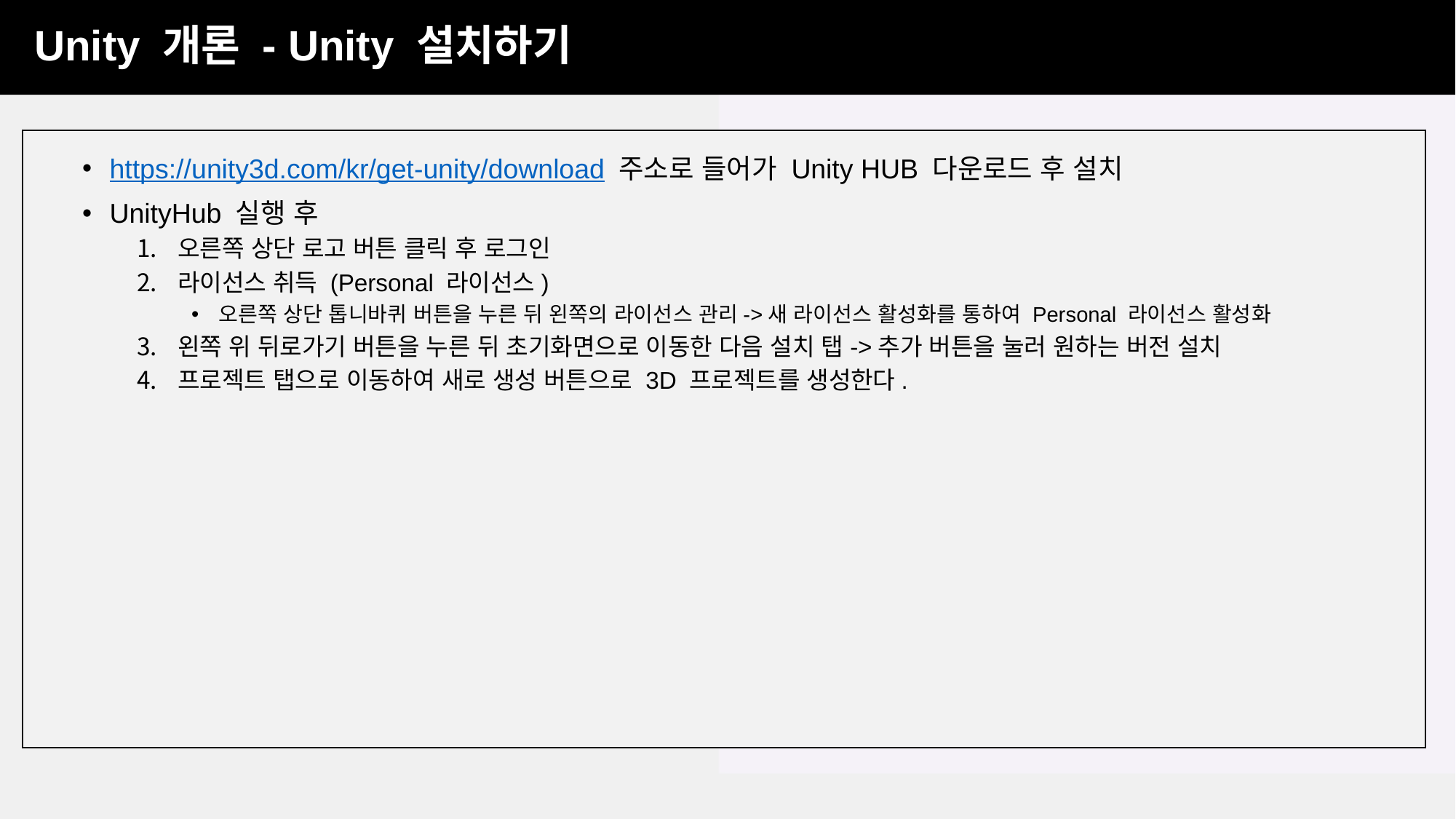

Unity 개론 - Unity 설치하기
https://unity3d.com/kr/get-unity/download 주소로 들어가 Unity HUB 다운로드 후 설치
UnityHub 실행 후
오른쪽 상단 로고 버튼 클릭 후 로그인
라이선스 취득 (Personal 라이선스)
오른쪽 상단 톱니바퀴 버튼을 누른 뒤 왼쪽의 라이선스 관리->새 라이선스 활성화를 통하여 Personal 라이선스 활성화
왼쪽 위 뒤로가기 버튼을 누른 뒤 초기화면으로 이동한 다음 설치 탭->추가 버튼을 눌러 원하는 버전 설치
프로젝트 탭으로 이동하여 새로 생성 버튼으로 3D 프로젝트를 생성한다.